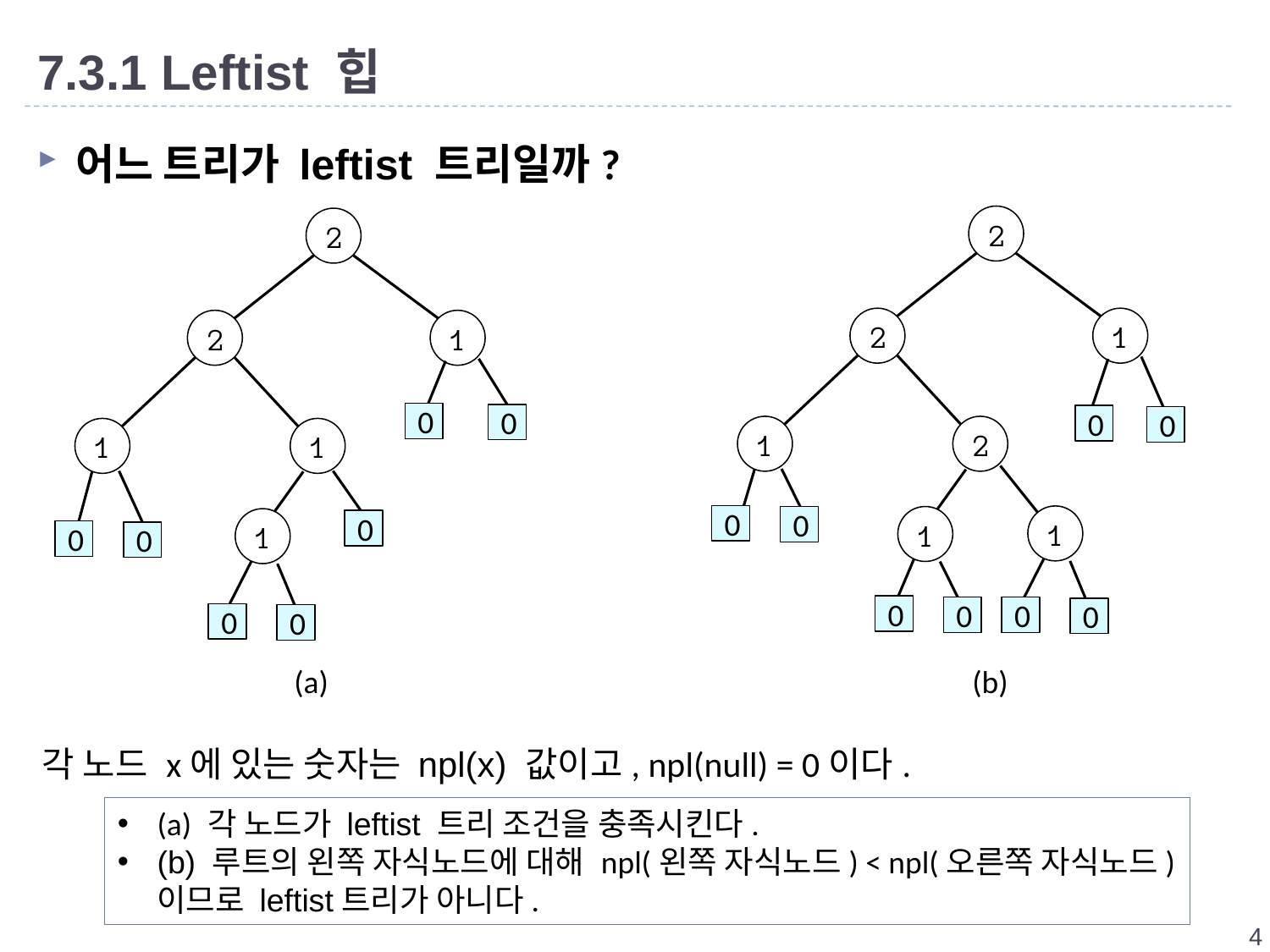

# 7.3.1 Leftist 힙
어느 트리가 leftist 트리일까?
2
2
2
1
2
1
0
0
0
0
1
2
1
1
0
1
1
0
1
0
0
0
0
0
0
0
0
0
(a)					      (b)
각 노드 x에 있는 숫자는 npl(x) 값이고, npl(null) = 0이다.
(a) 각 노드가 leftist 트리 조건을 충족시킨다.
(b) 루트의 왼쪽 자식노드에 대해 npl(왼쪽 자식노드) < npl(오른쪽 자식노드)이므로 leftist트리가 아니다.
4